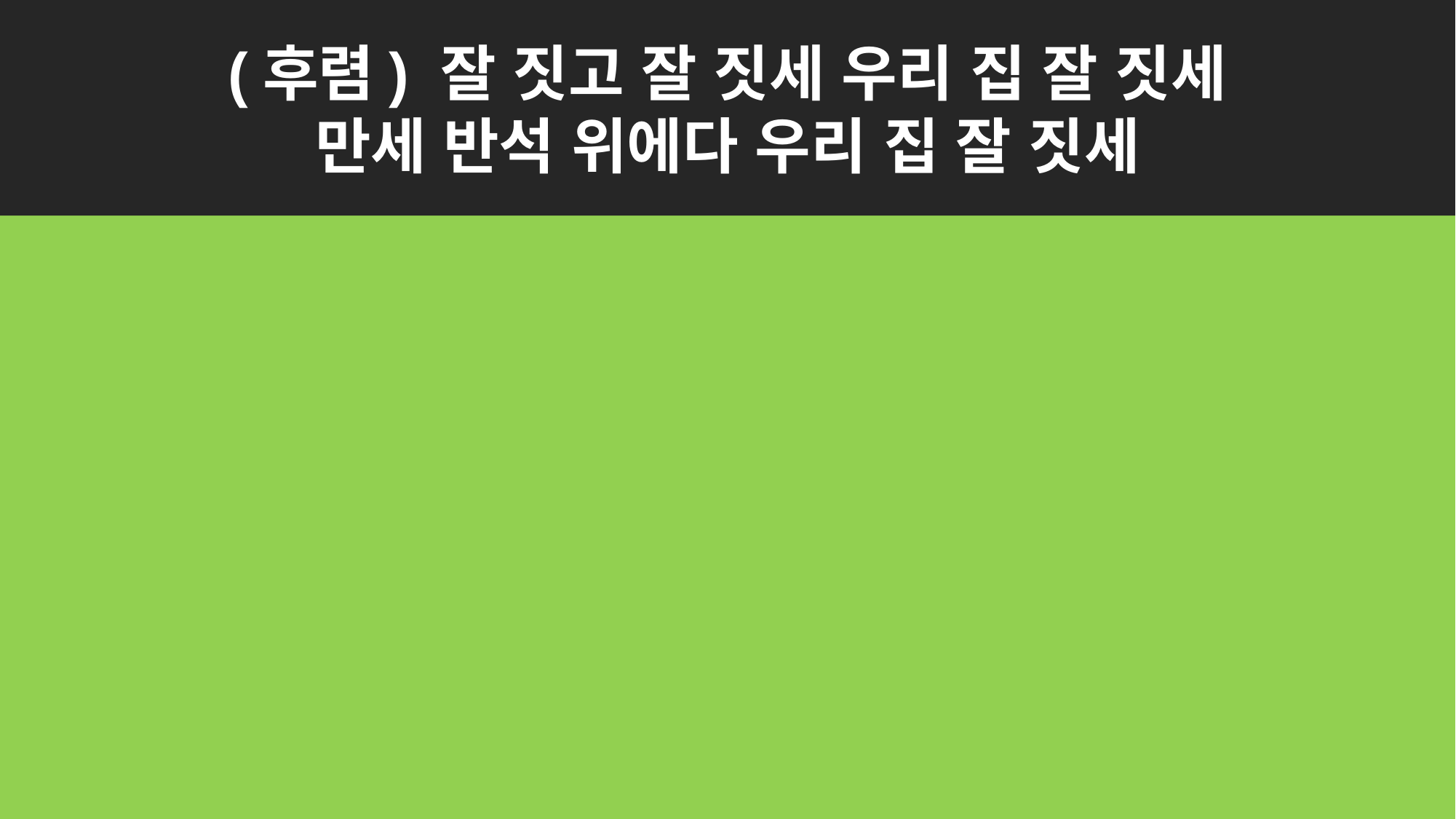

(후렴) 잘 짓고 잘 짓세 우리 집 잘 짓세
만세 반석 위에다 우리 집 잘 짓세